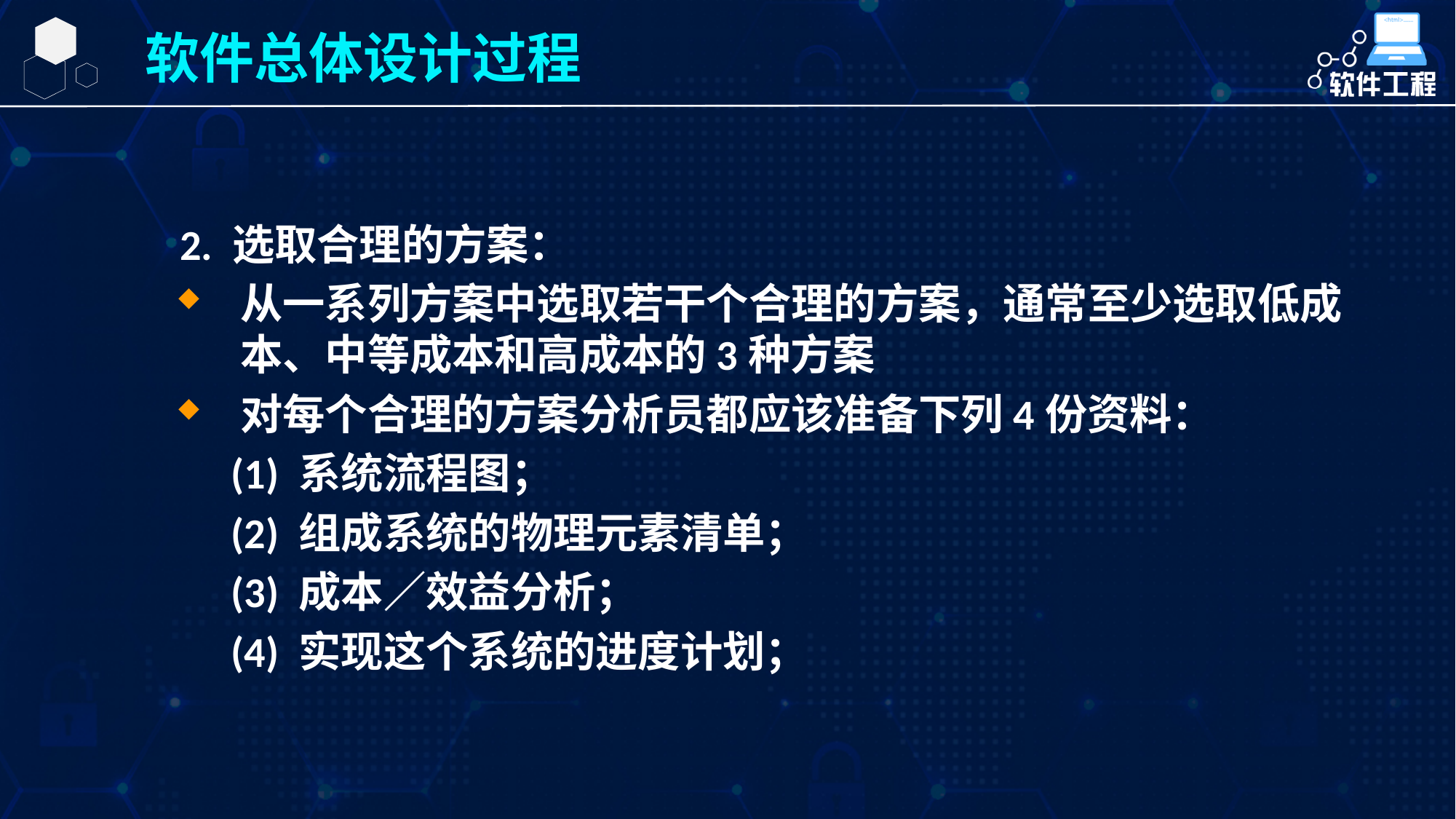

软件总体设计过程
      2. 选取合理的方案：
从一系列方案中选取若干个合理的方案，通常至少选取低成本、中等成本和高成本的3种方案
对每个合理的方案分析员都应该准备下列4份资料：
(1) 系统流程图；
(2) 组成系统的物理元素清单；
(3) 成本／效益分析；
(4) 实现这个系统的进度计划；